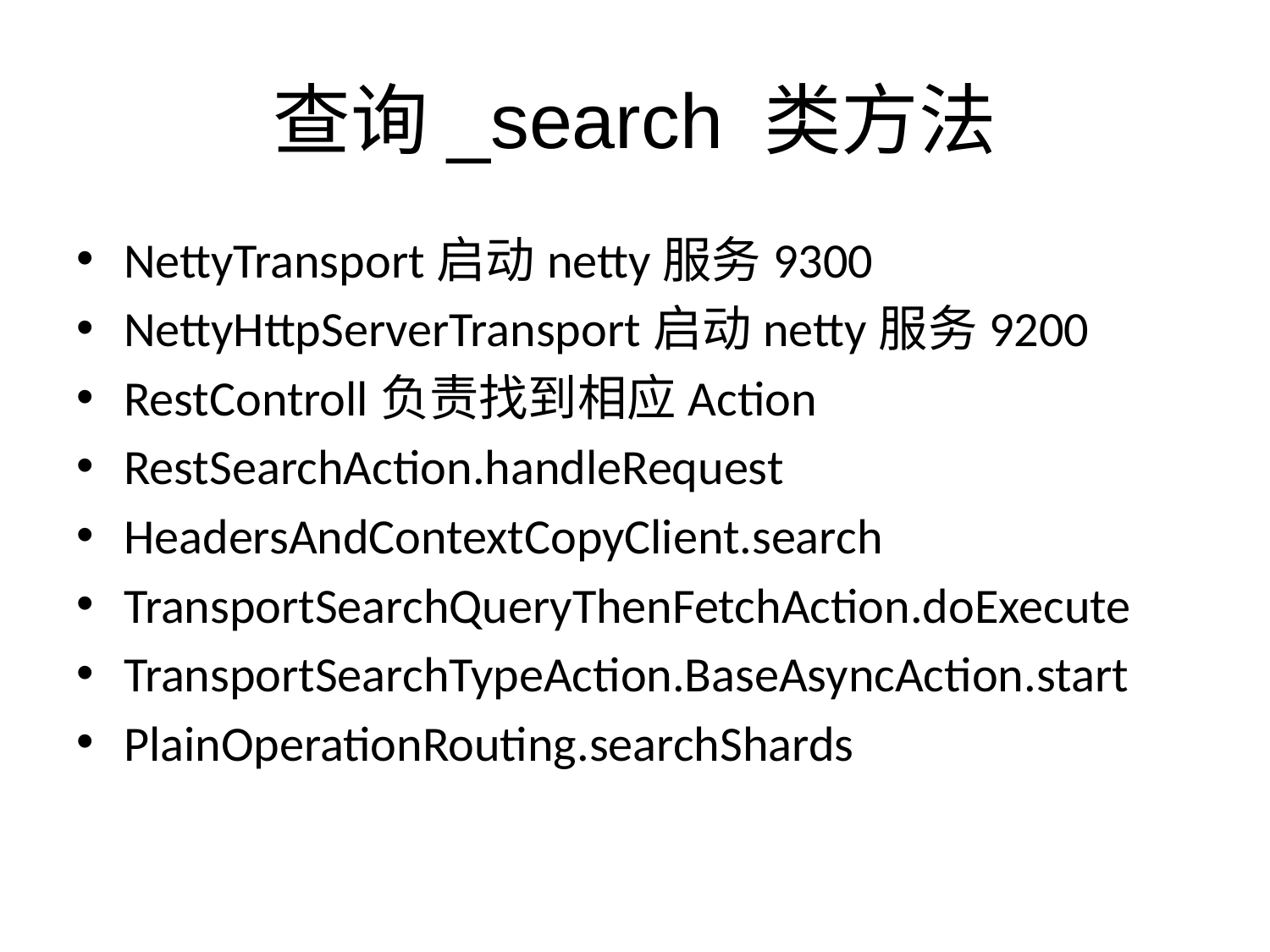

# 查询_search 类方法
NettyTransport启动netty服务9300
NettyHttpServerTransport启动netty服务9200
RestControll负责找到相应Action
RestSearchAction.handleRequest
HeadersAndContextCopyClient.search
TransportSearchQueryThenFetchAction.doExecute
TransportSearchTypeAction.BaseAsyncAction.start
PlainOperationRouting.searchShards